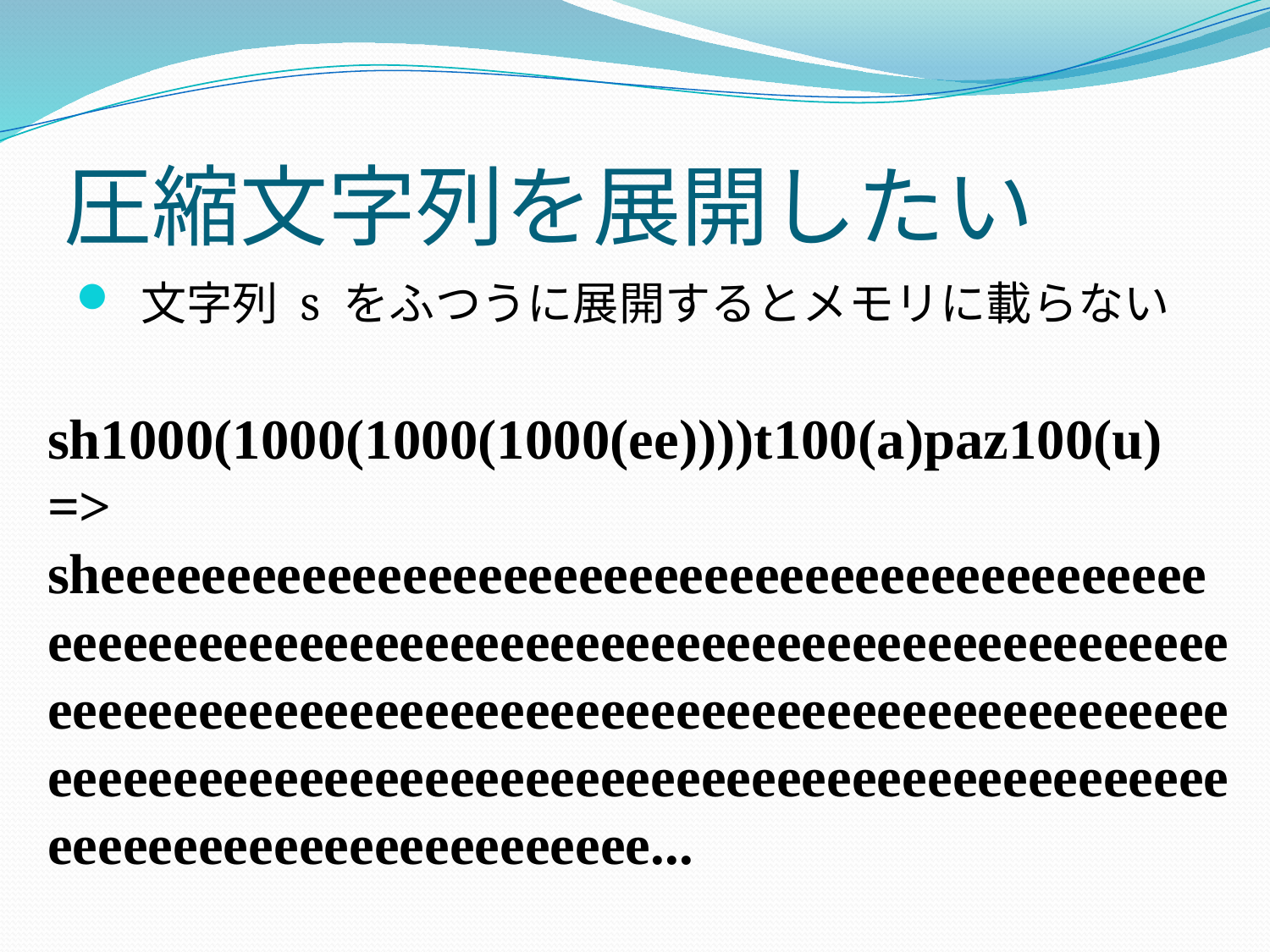

# 圧縮文字列を展開したい
 文字列 s をふつうに展開するとメモリに載らない

sh1000(1000(1000(1000(ee))))t100(a)paz100(u)
=>
sheeeeeeeeeeeeeeeeeeeeeeeeeeeeeeeeeeeeeeeeeeeeeeeeeeeeeeeeeeeeeeeeeeeeeeeeeeeeeeeeeeeeeeeeeeeeeeeeeeeeeeeeeeeeeeeeeeeeeeeeeeeeeeeeeeeeeeeeeeeeeeeeeeeeeeeeeeeeeeeeeeeeeeeeeeeeeeeeeeeeeeeeeeeeeeeeeeeeeeeeeeeeeeeee...